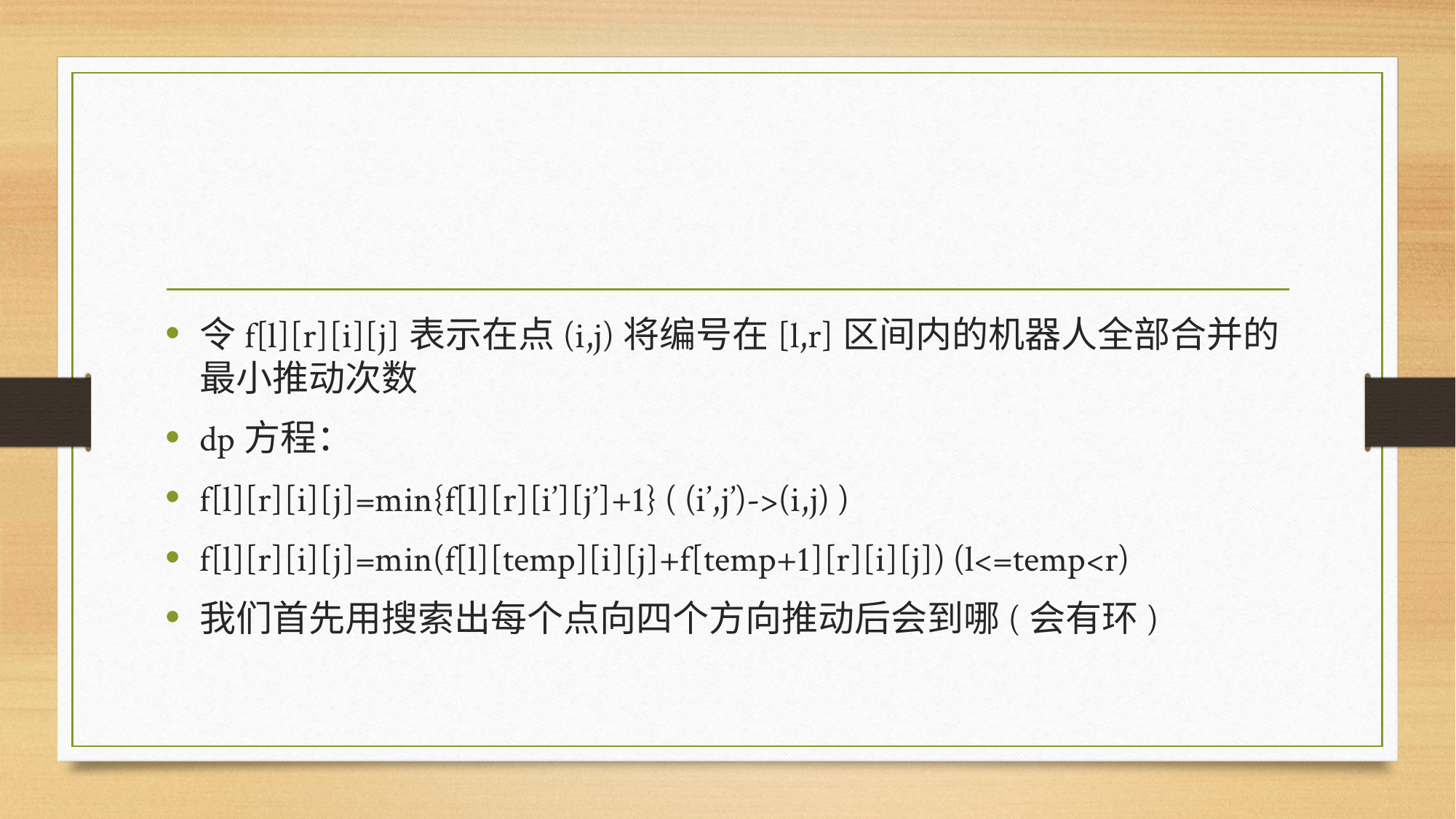

#
令f[l][r][i][j]表示在点(i,j)将编号在[l,r]区间内的机器人全部合并的最小推动次数
dp方程：
f[l][r][i][j]=min{f[l][r][i’][j’]+1} ( (i’,j’)->(i,j) )
f[l][r][i][j]=min(f[l][temp][i][j]+f[temp+1][r][i][j]) (l<=temp<r)
我们首先用搜索出每个点向四个方向推动后会到哪(会有环)